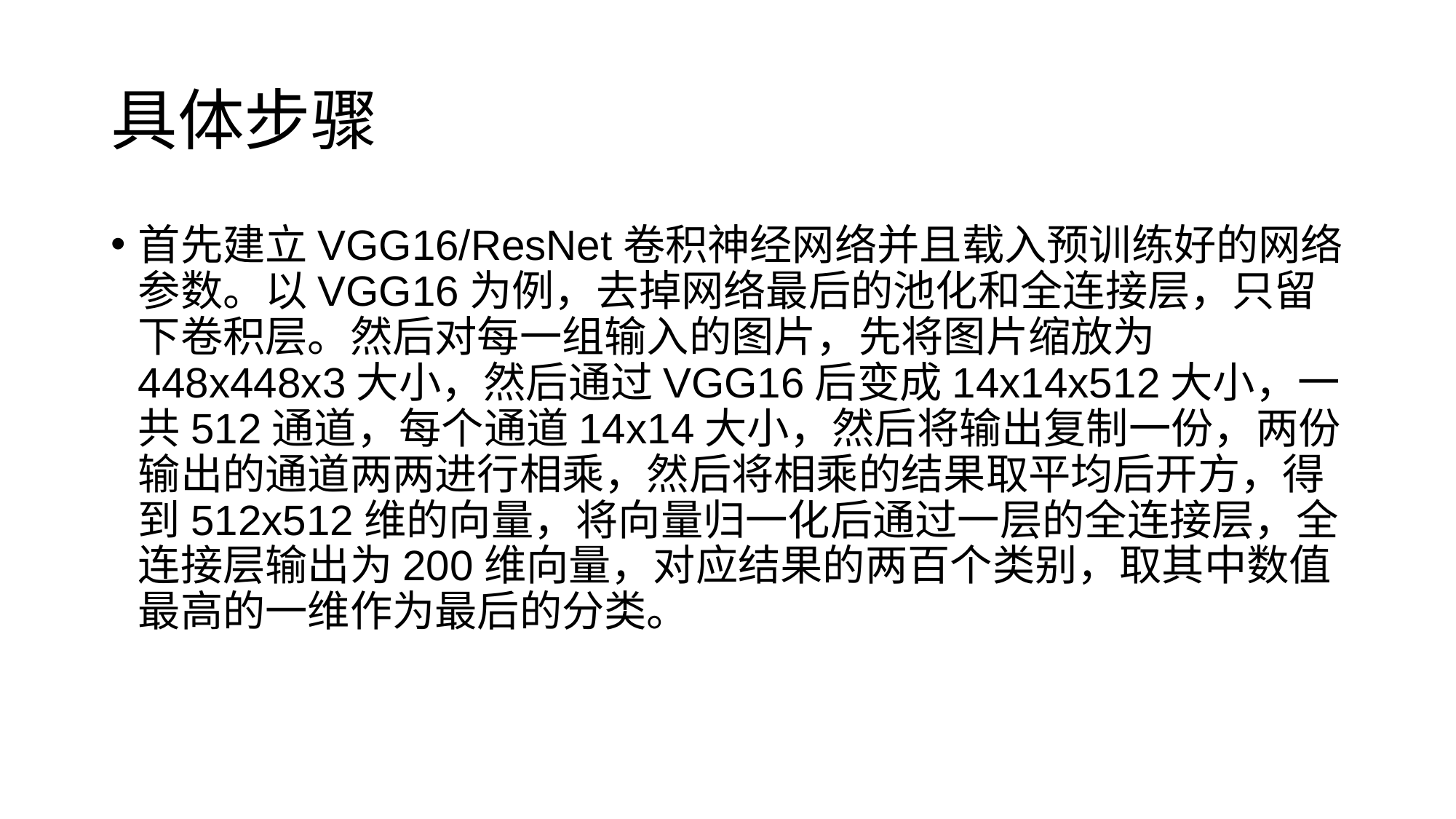

# 具体步骤
首先建立VGG16/ResNet卷积神经网络并且载入预训练好的网络参数。以VGG16为例，去掉网络最后的池化和全连接层，只留下卷积层。然后对每一组输入的图片，先将图片缩放为448x448x3大小，然后通过VGG16后变成14x14x512大小，一共512通道，每个通道14x14大小，然后将输出复制一份，两份输出的通道两两进行相乘，然后将相乘的结果取平均后开方，得到512x512维的向量，将向量归一化后通过一层的全连接层，全连接层输出为200维向量，对应结果的两百个类别，取其中数值最高的一维作为最后的分类。